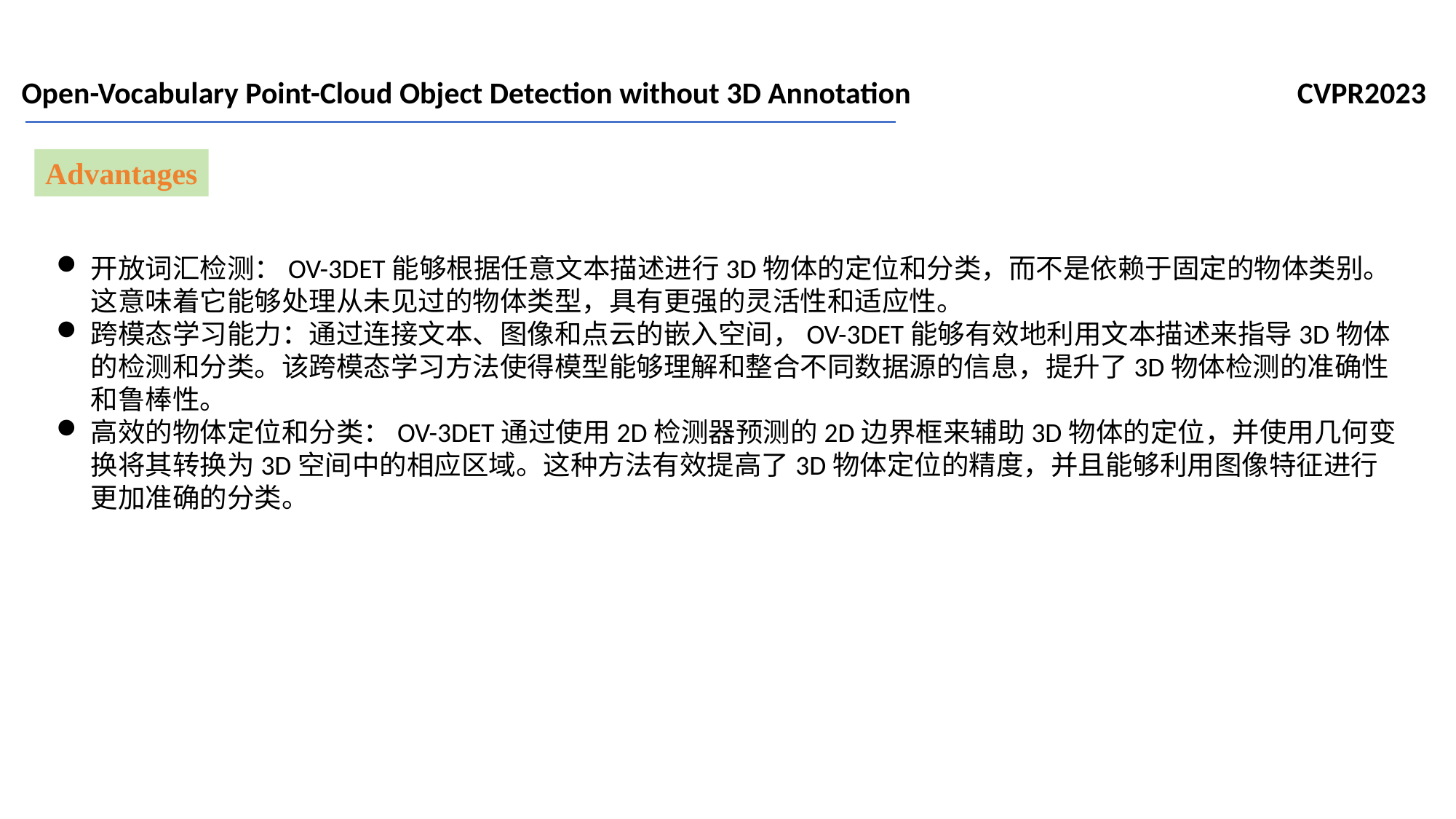

Open-Vocabulary Point-Cloud Object Detection without 3D Annotation                                                        CVPR2023
Advantages
开放词汇检测：OV-3DET能够根据任意文本描述进行3D物体的定位和分类，而不是依赖于固定的物体类别。这意味着它能够处理从未见过的物体类型，具有更强的灵活性和适应性。
跨模态学习能力：通过连接文本、图像和点云的嵌入空间，OV-3DET能够有效地利用文本描述来指导3D物体的检测和分类。该跨模态学习方法使得模型能够理解和整合不同数据源的信息，提升了3D物体检测的准确性和鲁棒性。
高效的物体定位和分类：OV-3DET通过使用2D检测器预测的2D边界框来辅助3D物体的定位，并使用几何变换将其转换为3D空间中的相应区域。这种方法有效提高了3D物体定位的精度，并且能够利用图像特征进行更加准确的分类。